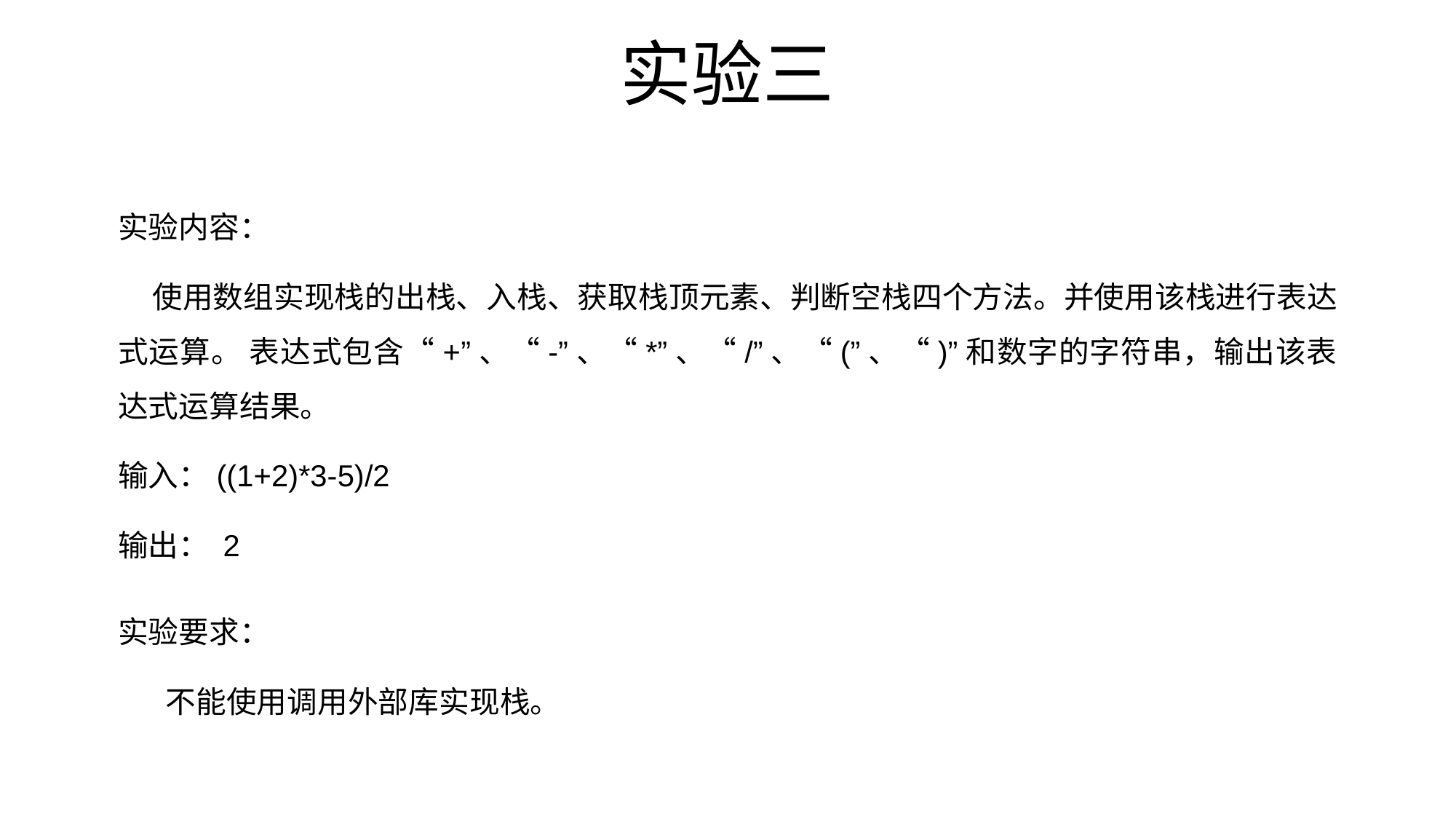

# 实验三
实验内容：
    使用数组实现栈的出栈、入栈、获取栈顶元素、判断空栈四个方法。并使用该栈进行表达式运算。 表达式包含“+”、“-”、“*”、“/”、“(”、“)”和数字的字符串，输出该表达式运算结果。
输入：((1+2)*3-5)/2
输出： 2

实验要求：
      不能使用调用外部库实现栈。